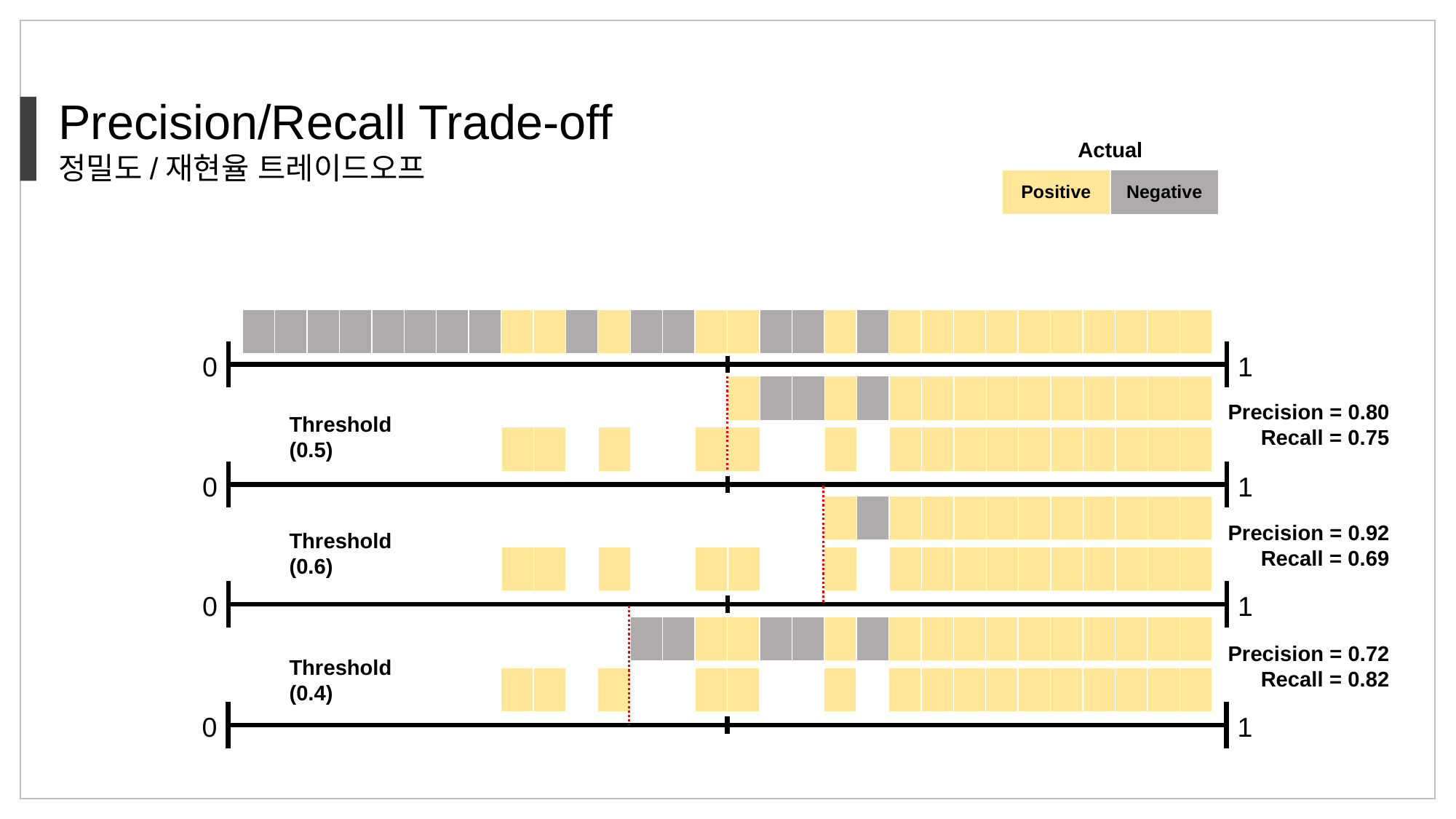

Precision/Recall Trade-off
정밀도/재현율 트레이드오프

Actual
| Positive | Negative |
| --- | --- |
|  |  |  |  |  |  |  |  |  |  |  |  |  |  |  |  |  |  |  |  |  |  |  |  |  |  |  |  |  |  |
| --- | --- | --- | --- | --- | --- | --- | --- | --- | --- | --- | --- | --- | --- | --- | --- | --- | --- | --- | --- | --- | --- | --- | --- | --- | --- | --- | --- | --- | --- |
0
1
|  |  |  |  |  |  |  |  |  |  |  |  |  |  |  |  |  |  |  |  |  |  |  |  |  |  |  |  |  |  |
| --- | --- | --- | --- | --- | --- | --- | --- | --- | --- | --- | --- | --- | --- | --- | --- | --- | --- | --- | --- | --- | --- | --- | --- | --- | --- | --- | --- | --- | --- |
Precision = 0.80
Recall = 0.75
Threshold (0.5)
|  |  |  |  |  |  |  |  |  |  |  |  |  |  |  |  |  |  |  |  |  |  |  |  |  |  |  |  |  |  |
| --- | --- | --- | --- | --- | --- | --- | --- | --- | --- | --- | --- | --- | --- | --- | --- | --- | --- | --- | --- | --- | --- | --- | --- | --- | --- | --- | --- | --- | --- |
0
1
|  |  |  |  |  |  |  |  |  |  |  |  |  |  |  |  |  |  |  |  |  |  |  |  |  |  |  |  |  |  |
| --- | --- | --- | --- | --- | --- | --- | --- | --- | --- | --- | --- | --- | --- | --- | --- | --- | --- | --- | --- | --- | --- | --- | --- | --- | --- | --- | --- | --- | --- |
Precision = 0.92
Recall = 0.69
Threshold (0.6)
|  |  |  |  |  |  |  |  |  |  |  |  |  |  |  |  |  |  |  |  |  |  |  |  |  |  |  |  |  |  |
| --- | --- | --- | --- | --- | --- | --- | --- | --- | --- | --- | --- | --- | --- | --- | --- | --- | --- | --- | --- | --- | --- | --- | --- | --- | --- | --- | --- | --- | --- |
0
1
|  |  |  |  |  |  |  |  |  |  |  |  |  |  |  |  |  |  |  |  |  |  |  |  |  |  |  |  |  |  |
| --- | --- | --- | --- | --- | --- | --- | --- | --- | --- | --- | --- | --- | --- | --- | --- | --- | --- | --- | --- | --- | --- | --- | --- | --- | --- | --- | --- | --- | --- |
Precision = 0.72
Recall = 0.82
Threshold (0.4)
|  |  |  |  |  |  |  |  |  |  |  |  |  |  |  |  |  |  |  |  |  |  |  |  |  |  |  |  |  |  |
| --- | --- | --- | --- | --- | --- | --- | --- | --- | --- | --- | --- | --- | --- | --- | --- | --- | --- | --- | --- | --- | --- | --- | --- | --- | --- | --- | --- | --- | --- |
0
1